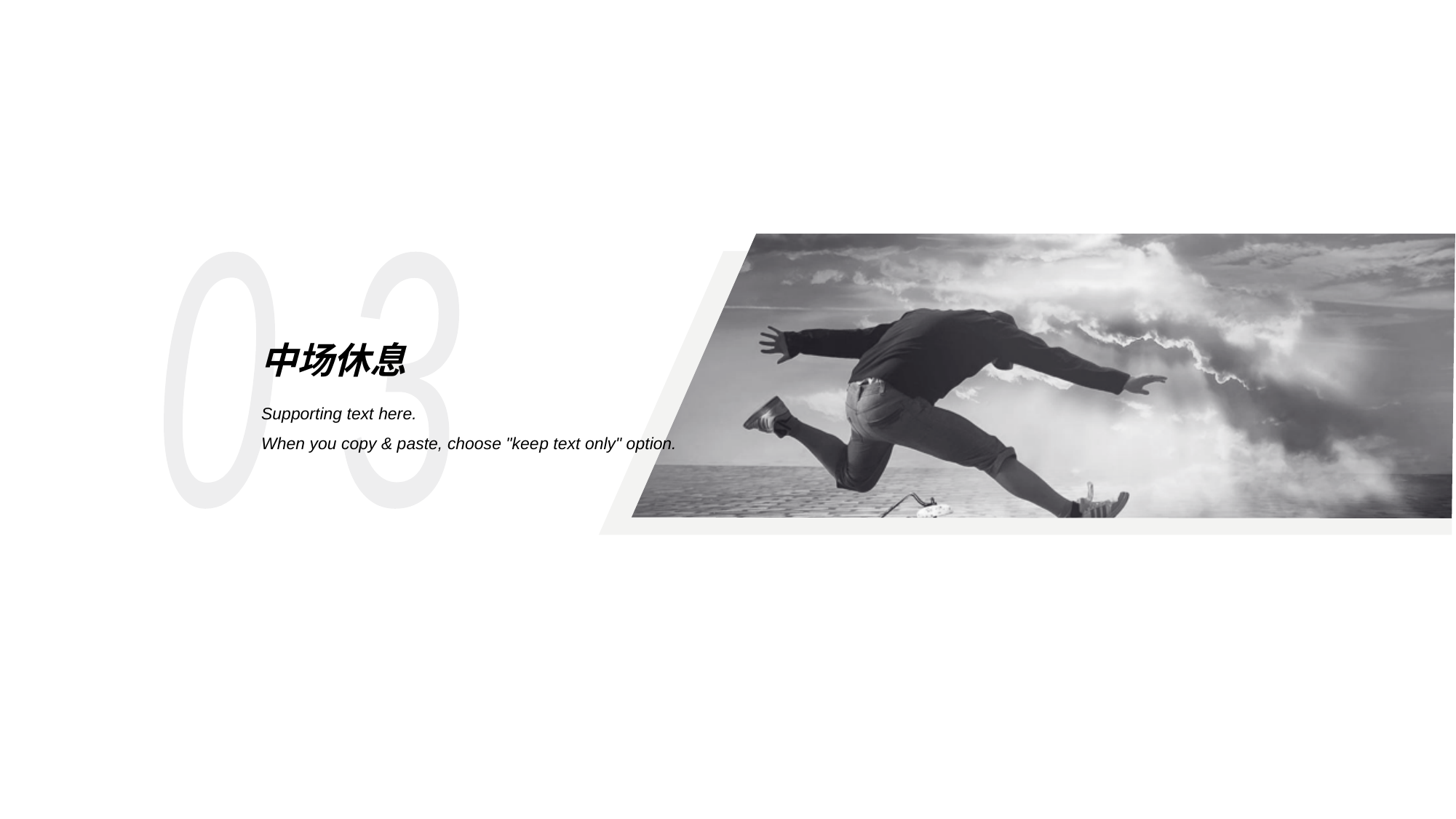

0 3
# 中场休息
Supporting text here.
When you copy & paste, choose "kee p text only" option.